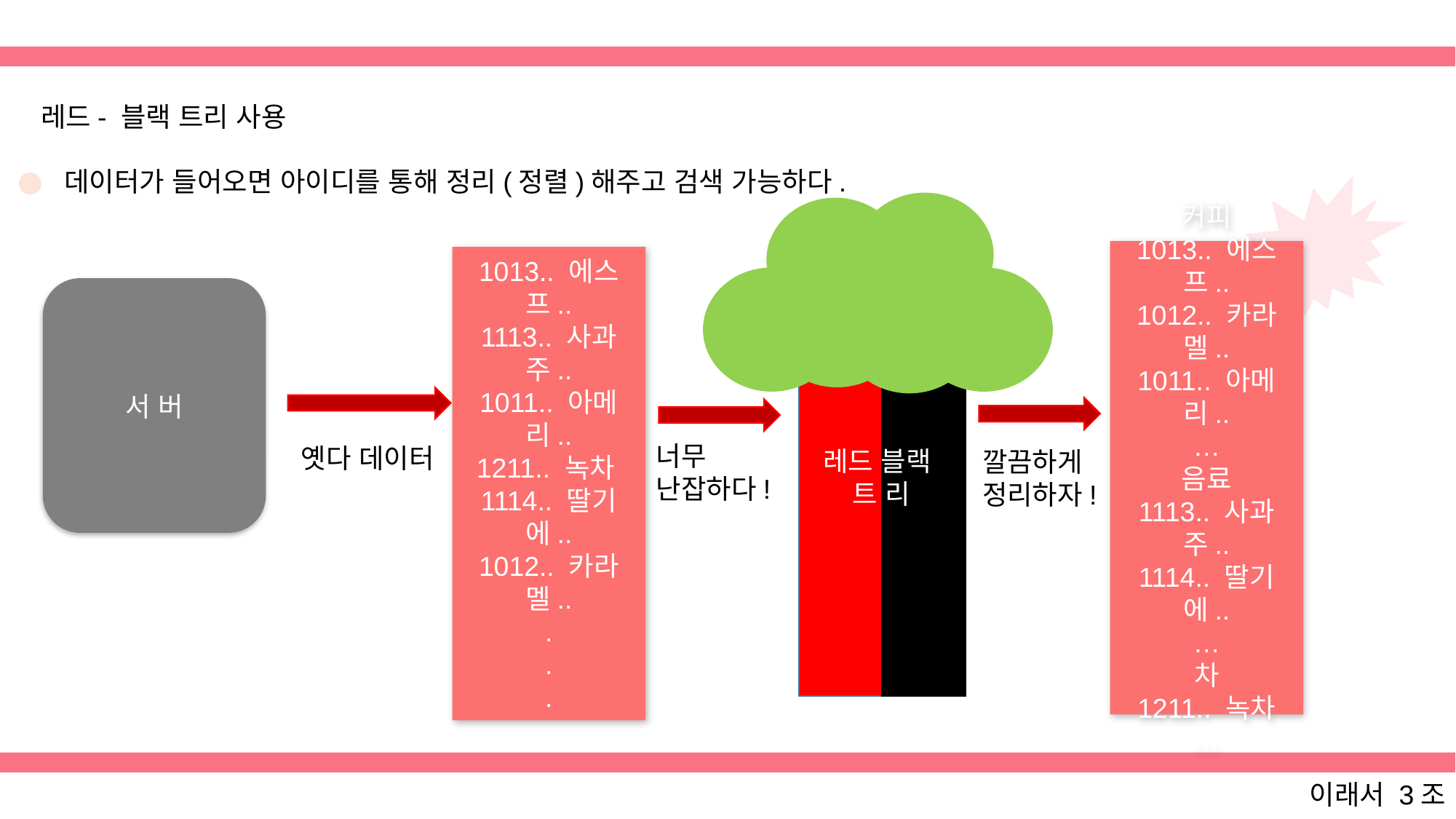

레드- 블랙 트리 사용
데이터가 들어오면 아이디를 통해 정리(정렬)해주고 검색 가능하다.

커피
1013.. 에스프..
1012.. 카라멜..
1011.. 아메리..
…
음료
1113.. 사과주..
1114.. 딸기에..
…
차
1211.. 녹차
…

레드 블랙
   트 리
1013.. 에스프..
1113.. 사과주..
1011.. 아메리..
1211.. 녹차1114.. 딸기에..
1012.. 카라멜..
.
.
.
서 버

너무
난잡하다!
옛다 데이터
깔끔하게
정리하자!

이래서 3조